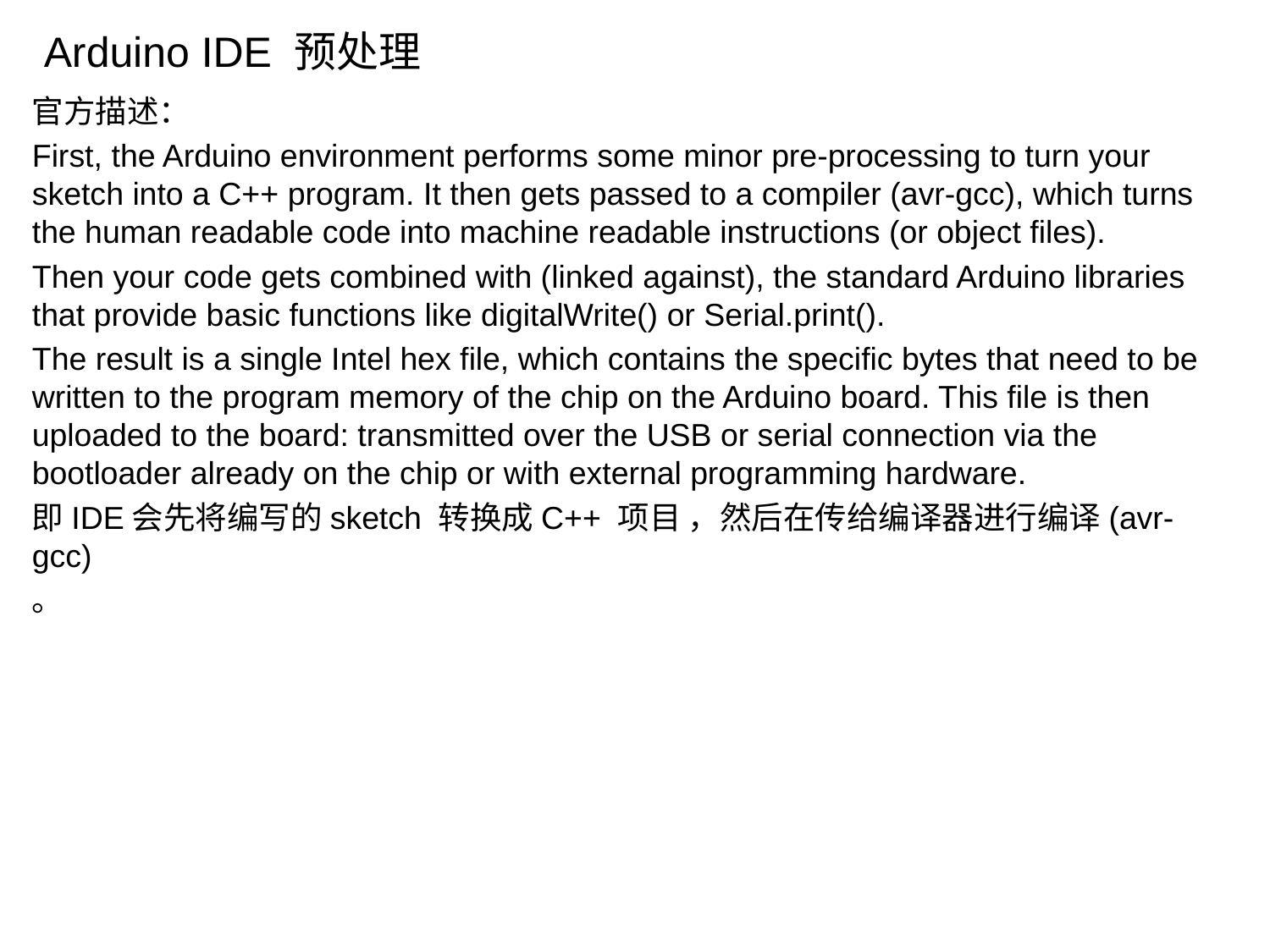

# Arduino IDE 预处理
官方描述：
First, the Arduino environment performs some minor pre-processing to turn your sketch into a C++ program. It then gets passed to a compiler (avr-gcc), which turns the human readable code into machine readable instructions (or object files).
Then your code gets combined with (linked against), the standard Arduino libraries that provide basic functions like digitalWrite() or Serial.print().
The result is a single Intel hex file, which contains the specific bytes that need to be written to the program memory of the chip on the Arduino board. This file is then uploaded to the board: transmitted over the USB or serial connection via the bootloader already on the chip or with external programming hardware.
即IDE会先将编写的sketch 转换成C++ 项目 ，然后在传给编译器进行编译(avr-gcc)
。